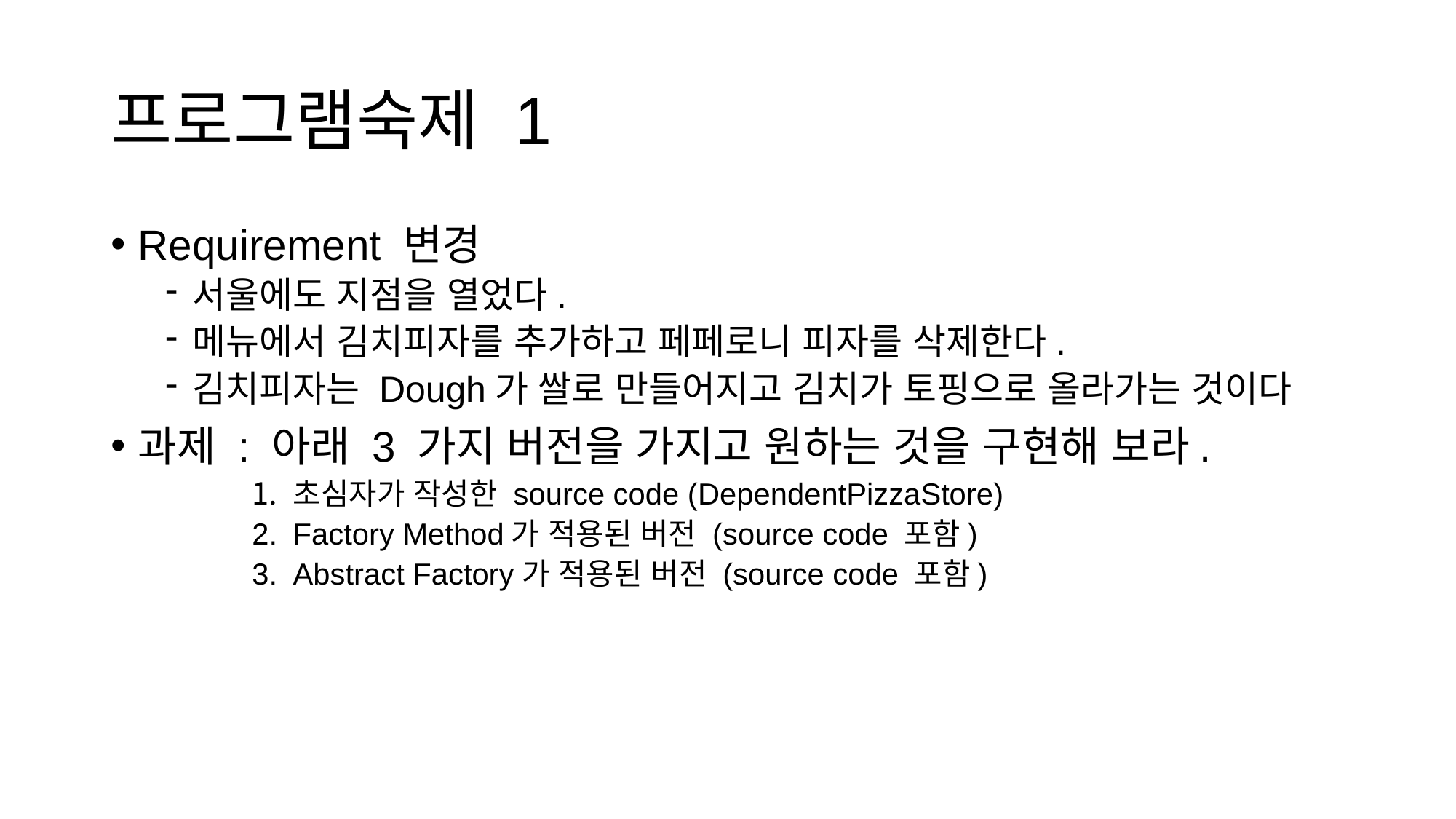

# 프로그램숙제 1
Requirement 변경
서울에도 지점을 열었다.
메뉴에서 김치피자를 추가하고 페페로니 피자를 삭제한다.
김치피자는 Dough가 쌀로 만들어지고 김치가 토핑으로 올라가는 것이다
과제 : 아래 3 가지 버전을 가지고 원하는 것을 구현해 보라.
초심자가 작성한 source code (DependentPizzaStore)
Factory Method가 적용된 버전 (source code 포함)
Abstract Factory가 적용된 버전 (source code 포함)